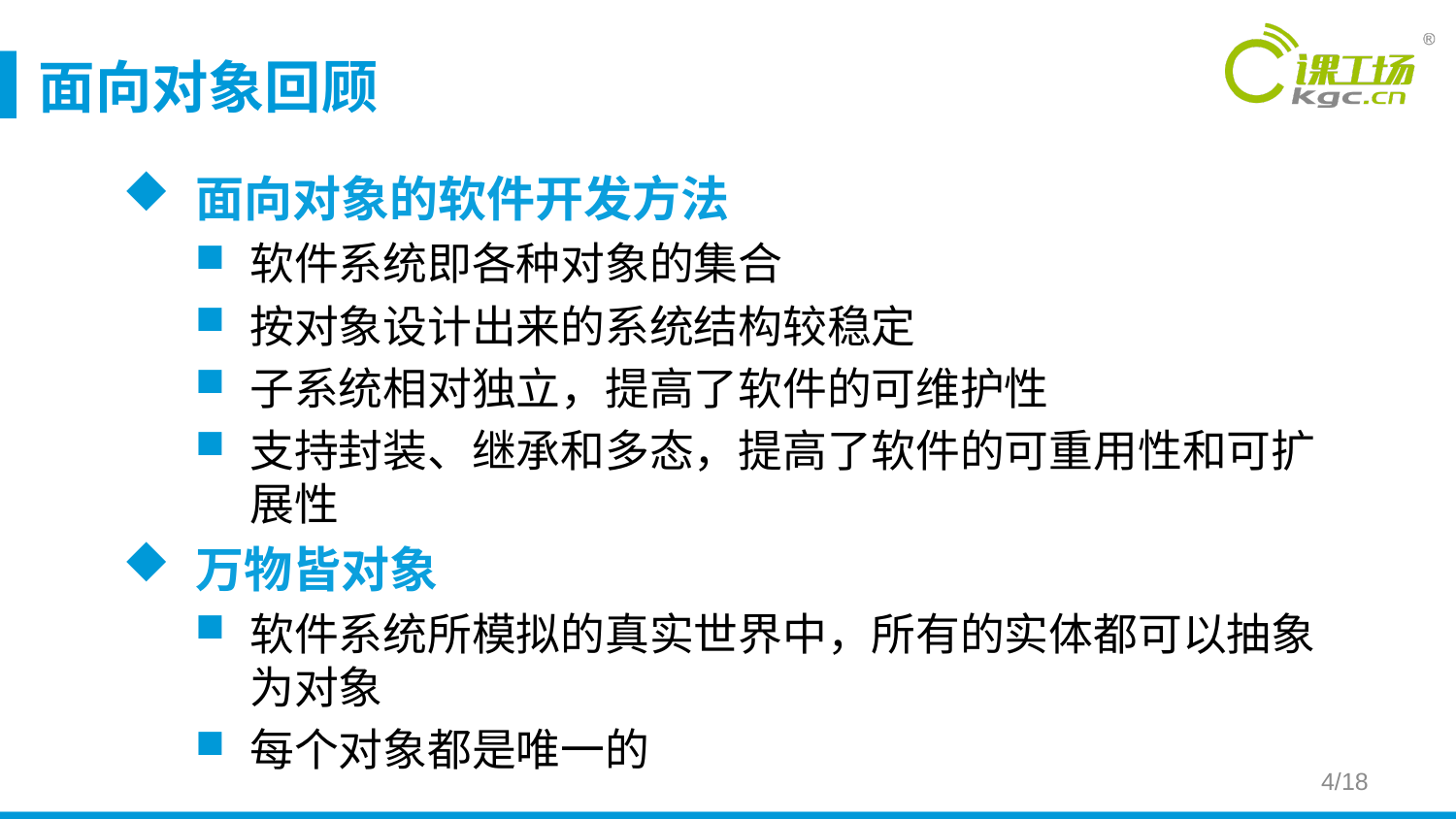

# 面向对象回顾
面向对象的软件开发方法
软件系统即各种对象的集合
按对象设计出来的系统结构较稳定
子系统相对独立，提高了软件的可维护性
支持封装、继承和多态，提高了软件的可重用性和可扩展性
万物皆对象
软件系统所模拟的真实世界中，所有的实体都可以抽象为对象
每个对象都是唯一的

4/18